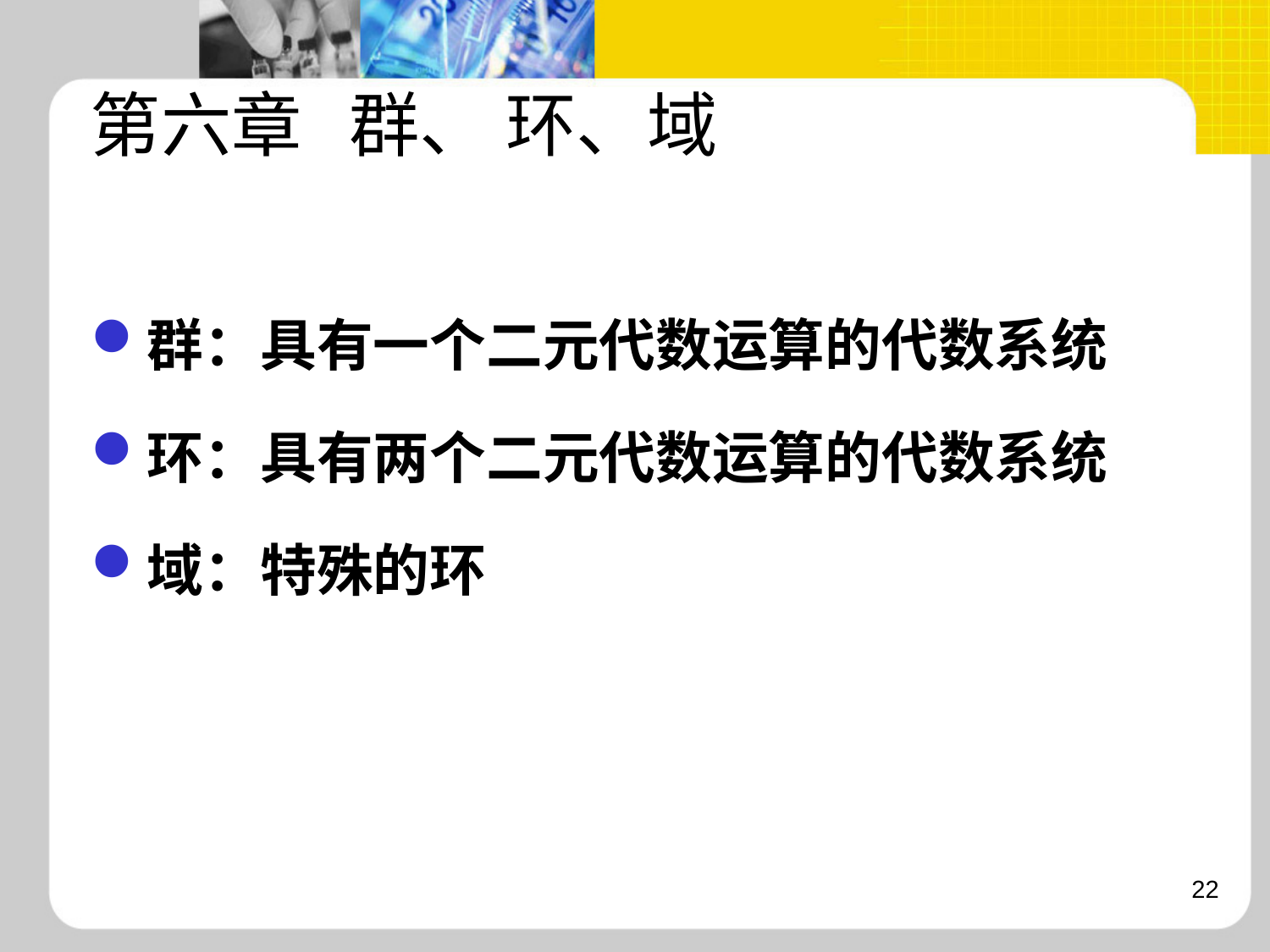

第六章   群、 环、域

群：具有一个二元代数运算的代数系统
环：具有两个二元代数运算的代数系统
域：特殊的环

22